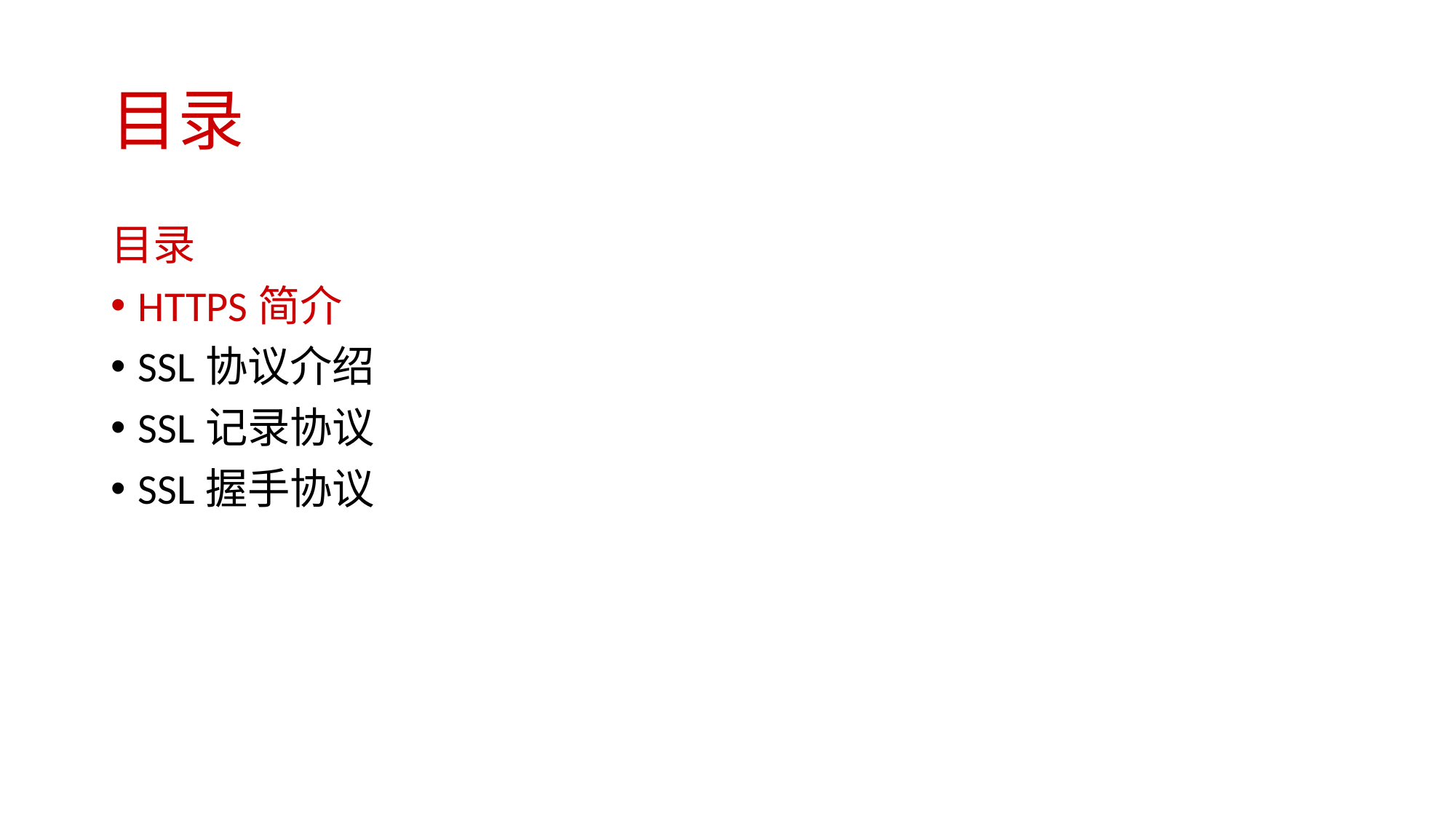

# 目录
目录
HTTPS简介
SSL协议介绍
SSL记录协议
SSL握手协议